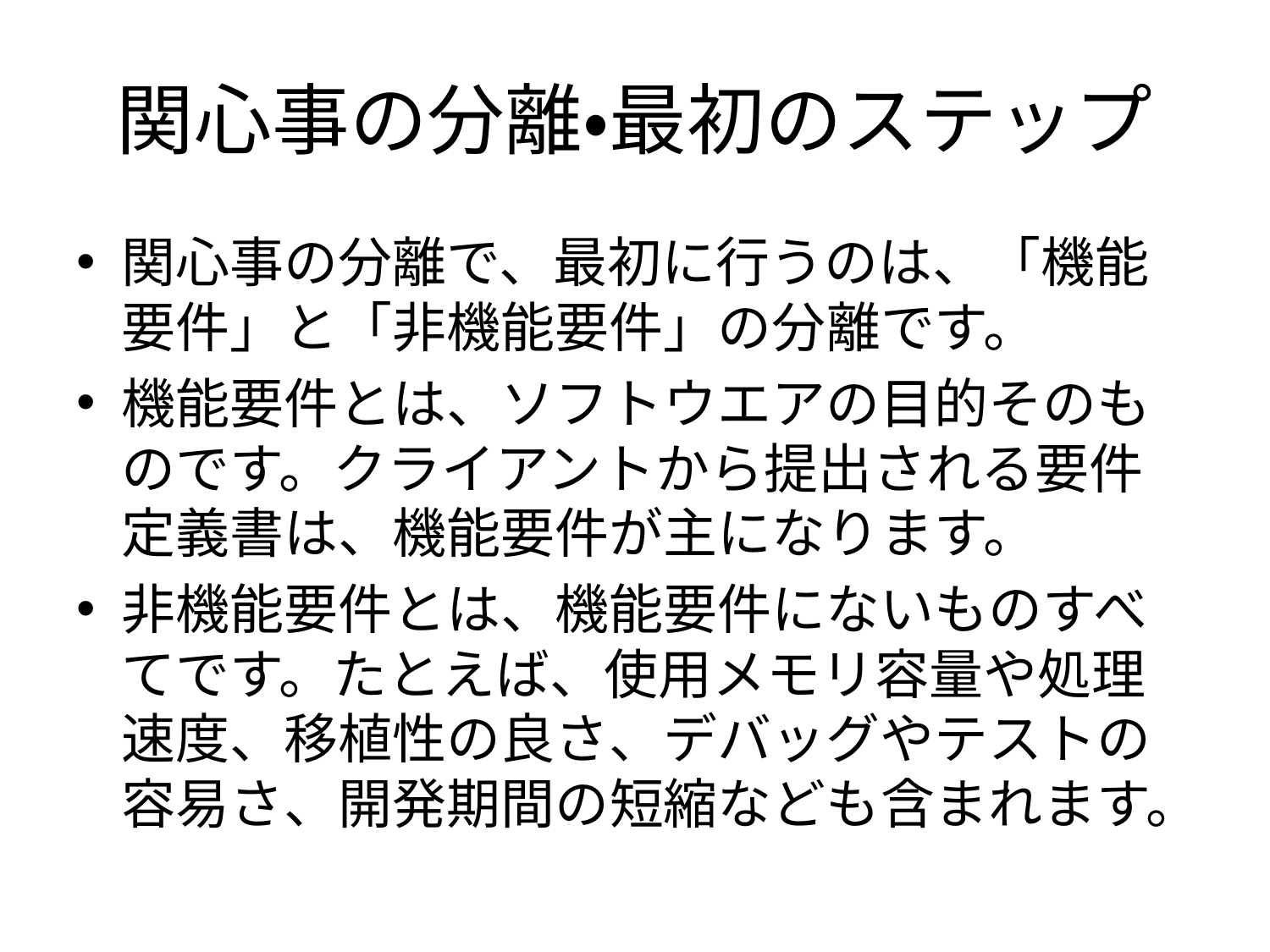

# 関心事の分離・最初のステップ
関心事の分離で、最初に行うのは、「機能要件」と「非機能要件」の分離です。
機能要件とは、ソフトウエアの目的そのものです。クライアントから提出される要件定義書は、機能要件が主になります。
非機能要件とは、機能要件にないものすべてです。たとえば、使用メモリ容量や処理速度、移植性の良さ、デバッグやテストの容易さ、開発期間の短縮なども含まれます。